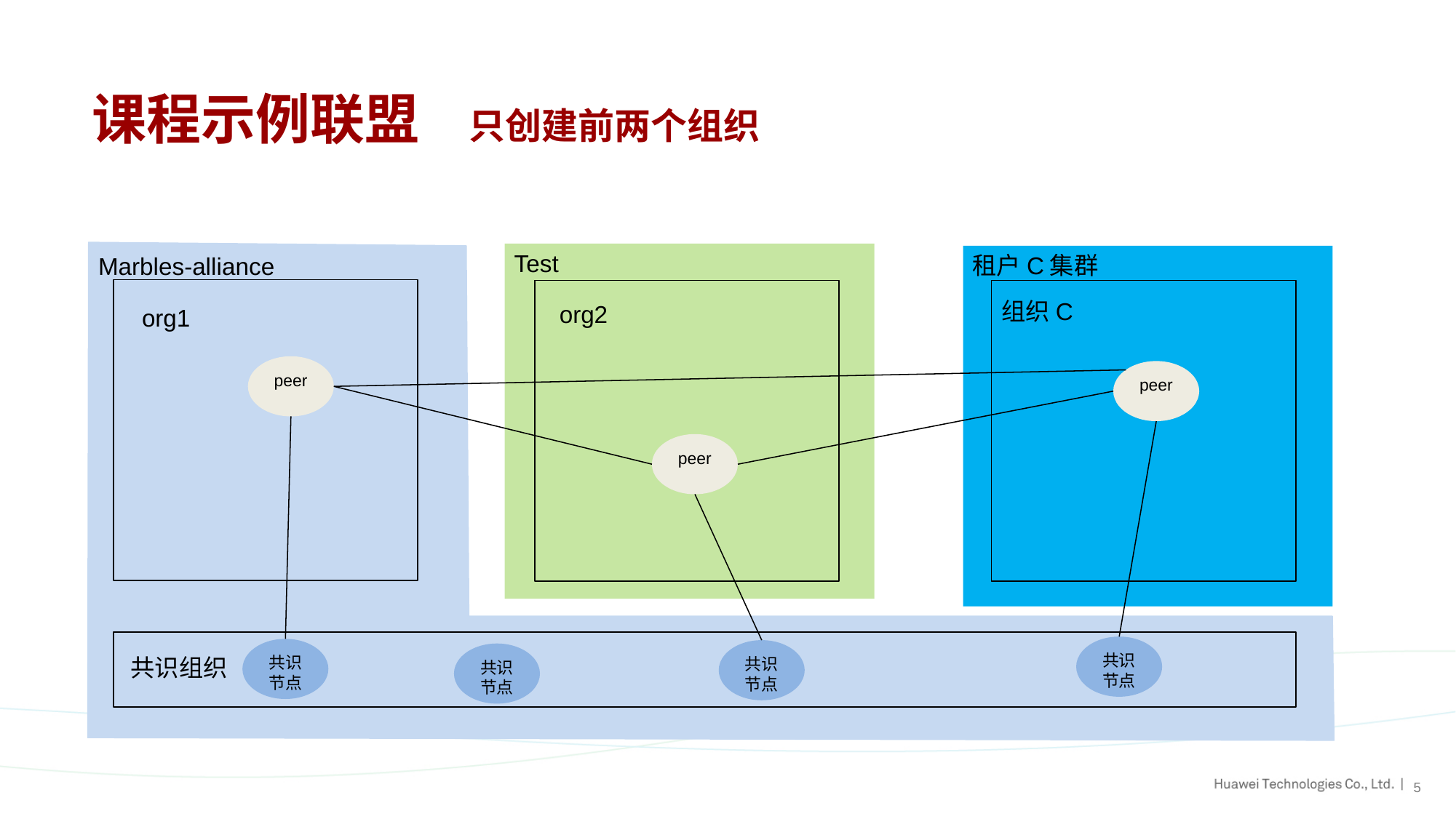

课程示例联盟    只创建前两个组织

Test
Marbles-alliance
租户C集群

组织C
org2
org1
peer
peer
peer

共识节点
共识节点
共识节点
共识节点
共识组织